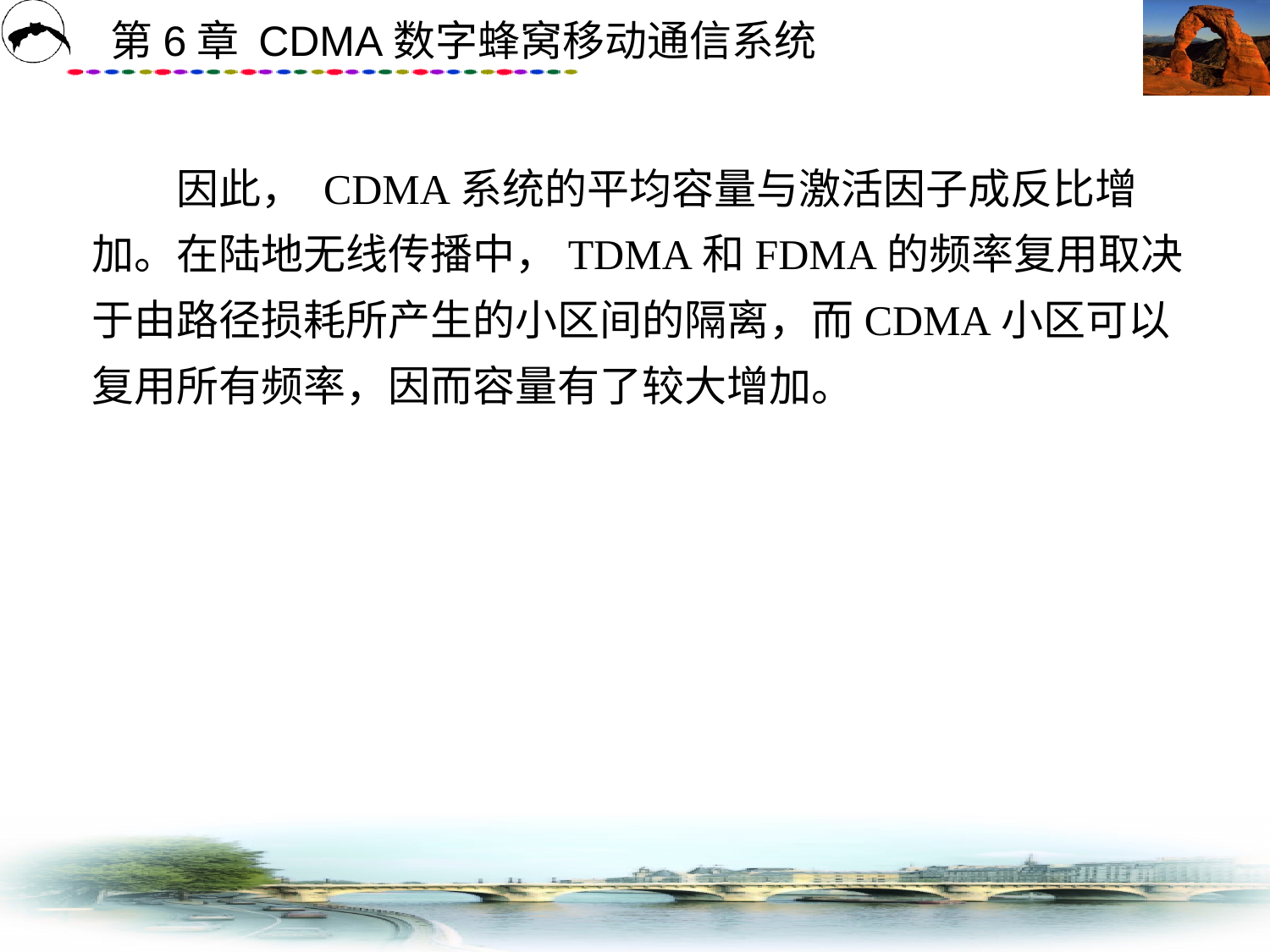

# 因此， CDMA系统的平均容量与激活因子成反比增加。在陆地无线传播中，TDMA和FDMA的频率复用取决于由路径损耗所产生的小区间的隔离，而CDMA小区可以复用所有频率，因而容量有了较大增加。